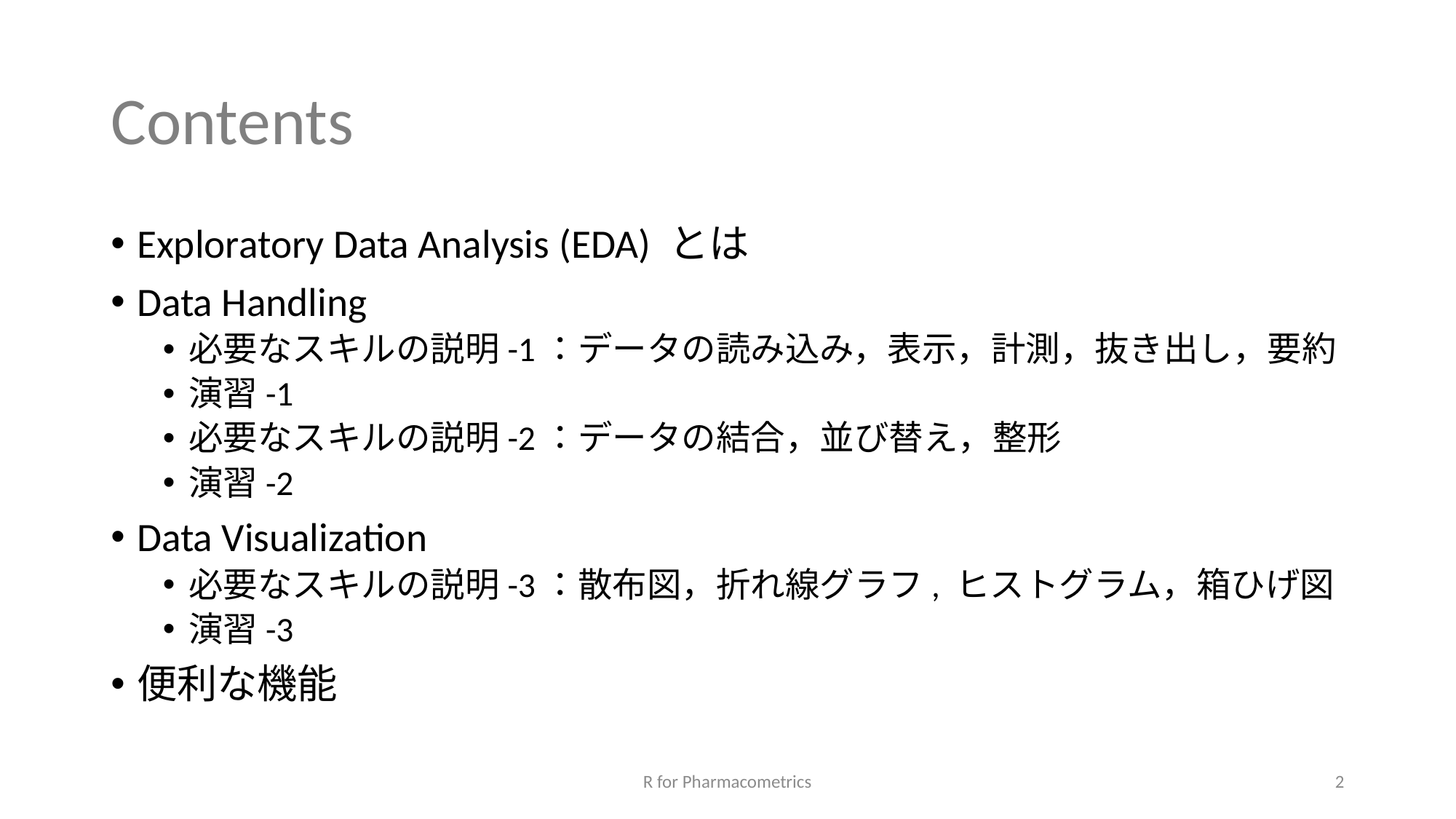

# Contents
Exploratory Data Analysis (EDA) とは
Data Handling
必要なスキルの説明-1：データの読み込み，表示，計測，抜き出し，要約
演習-1
必要なスキルの説明-2：データの結合，並び替え，整形
演習-2
Data Visualization
必要なスキルの説明-3：散布図，折れ線グラフ, ヒストグラム，箱ひげ図
演習-3
便利な機能
R for Pharmacometrics
2